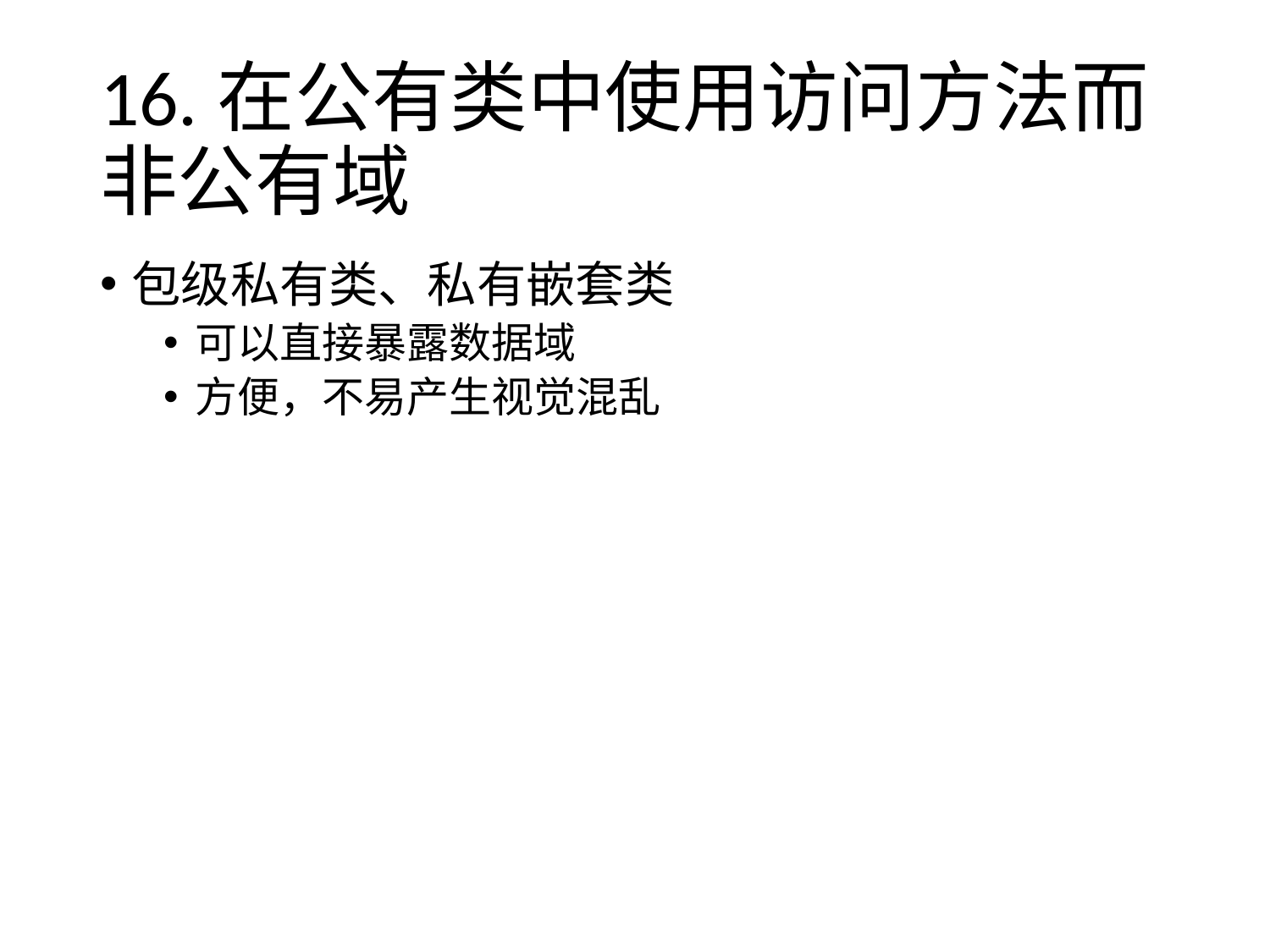

# 16.在公有类中使用访问方法而非公有域
包级私有类、私有嵌套类
可以直接暴露数据域
方便，不易产生视觉混乱